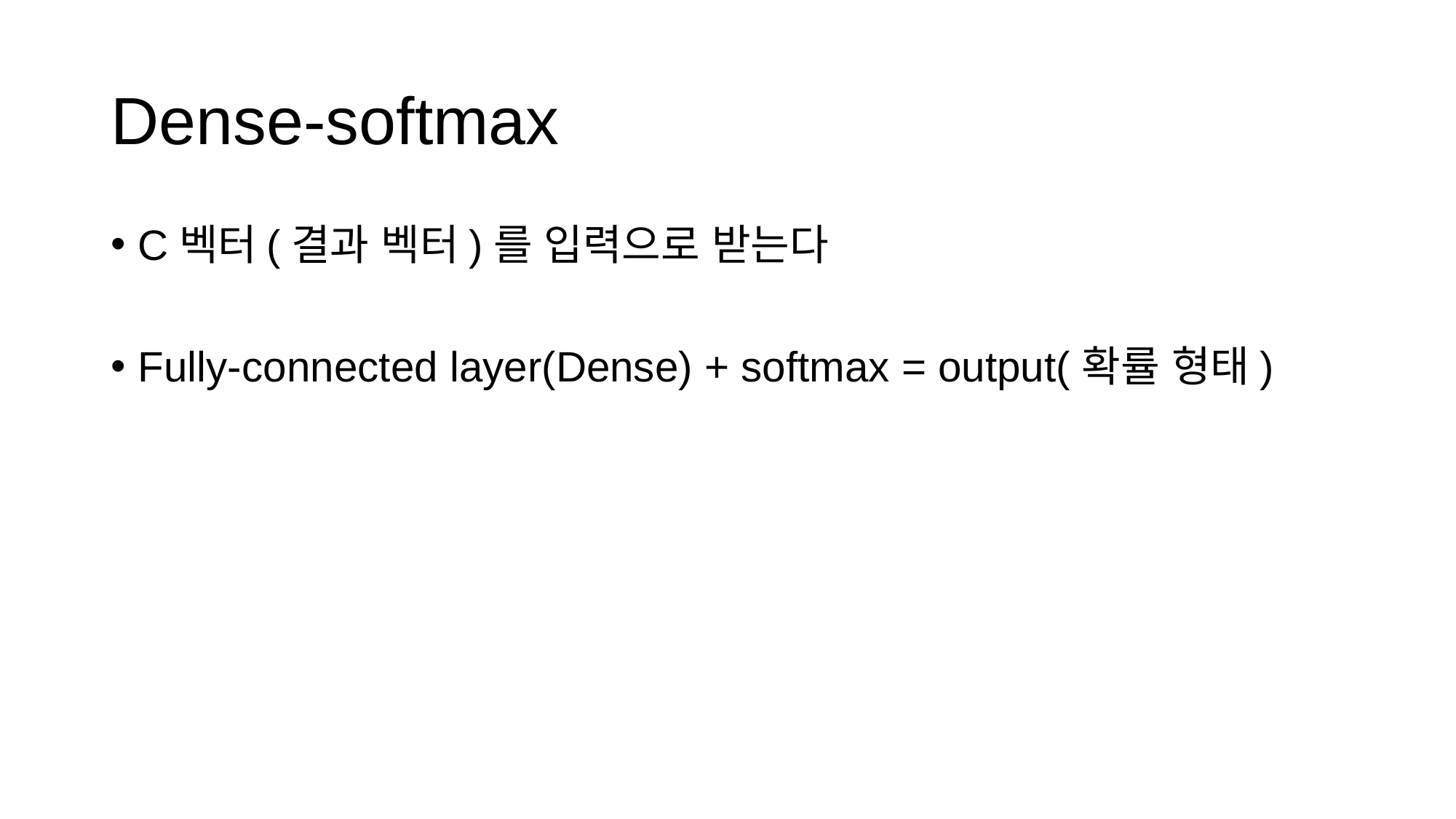

# Dense-softmax
C벡터(결과 벡터)를 입력으로 받는다

Fully-connected layer(Dense) + softmax = output(확률 형태)